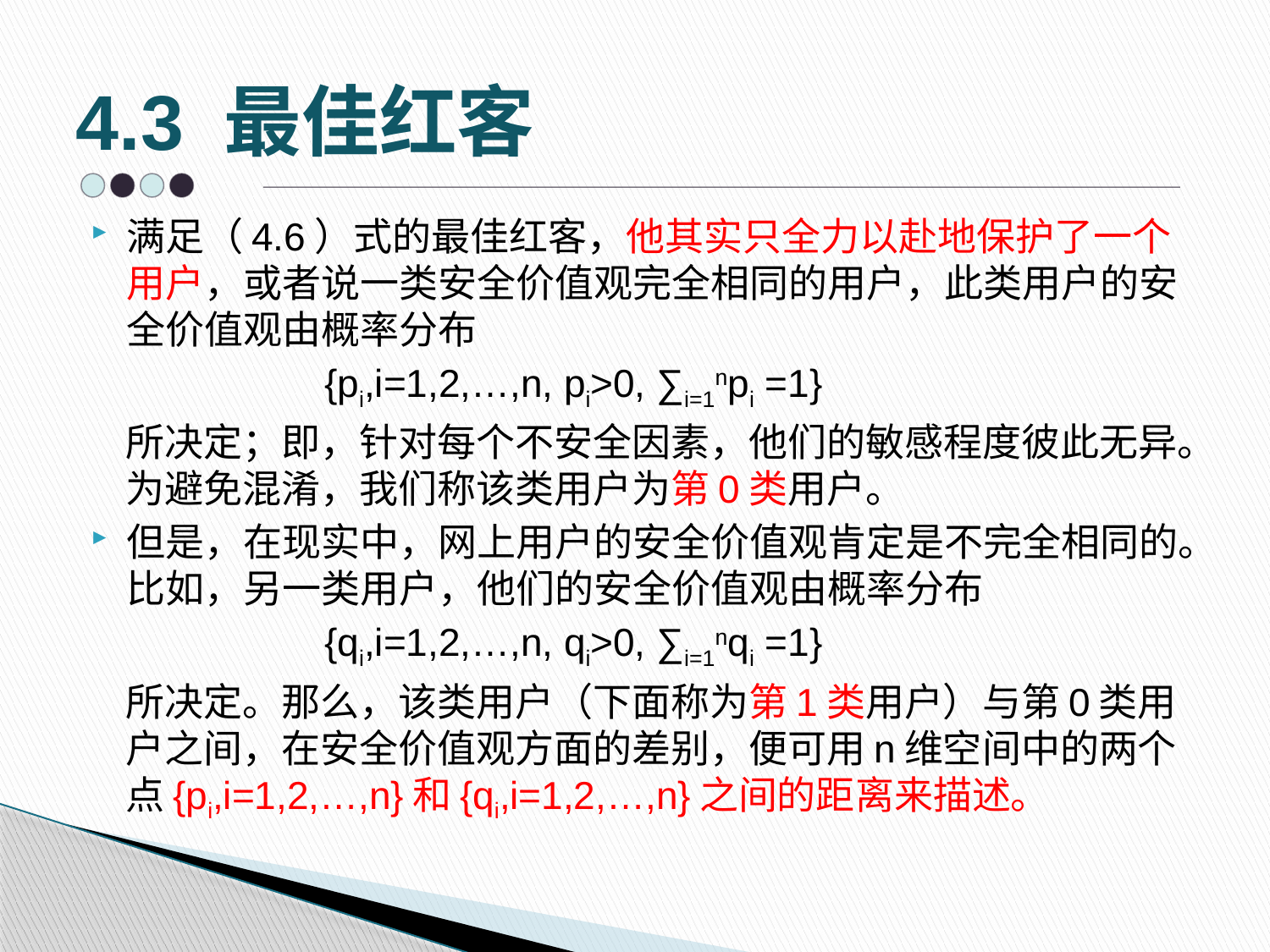

# 4.3 最佳红客

满足（4.6）式的最佳红客，他其实只全力以赴地保护了一个用户，或者说一类安全价值观完全相同的用户，此类用户的安全价值观由概率分布
{pi,i=1,2,…,n, pi>0, ∑i=1npi =1}
所决定；即，针对每个不安全因素，他们的敏感程度彼此无异。为避免混淆，我们称该类用户为第0类用户。
但是，在现实中，网上用户的安全价值观肯定是不完全相同的。比如，另一类用户，他们的安全价值观由概率分布
{qi,i=1,2,…,n, qi>0, ∑i=1nqi =1}
所决定。那么，该类用户（下面称为第1类用户）与第0类用户之间，在安全价值观方面的差别，便可用n维空间中的两个点{pi,i=1,2,…,n}和{qi,i=1,2,…,n}之间的距离来描述。